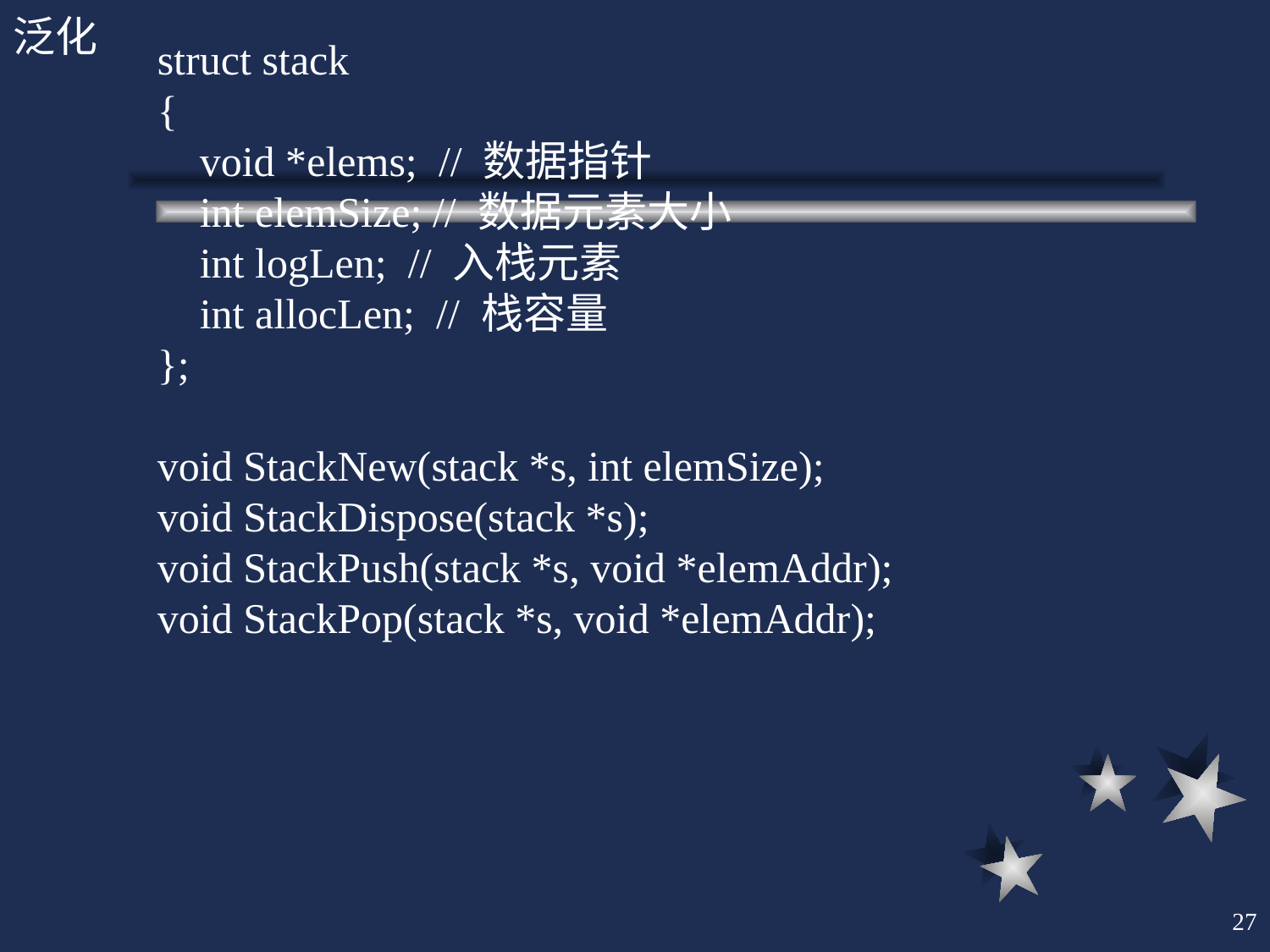

泛化
struct stack
{
    void *elems;  // 数据指针
    int elemSize; // 数据元素大小
    int logLen;  // 入栈元素
    int allocLen;  // 栈容量
};

void StackNew(stack *s, int elemSize);
void StackDispose(stack *s);
void StackPush(stack *s, void *elemAddr);
void StackPop(stack *s, void *elemAddr);
27